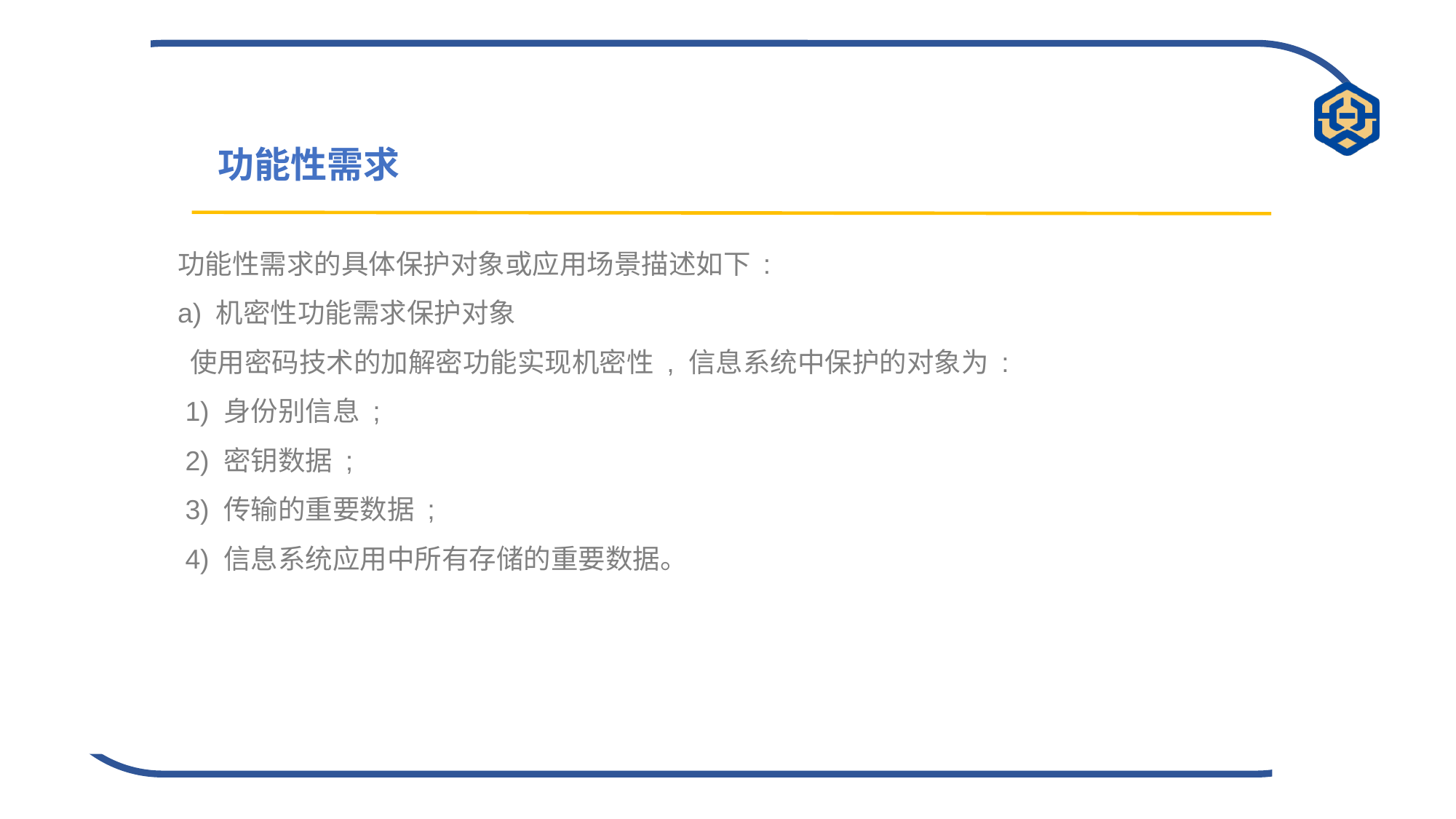

功能性需求
功能性需求的具体保护对象或应用场景描述如下 :
a) 机密性功能需求保护对象
 使用密码技术的加解密功能实现机密性 , 信息系统中保护的对象为 :
 1) 身份别信息 ;
 2) 密钥数据 ;
 3) 传输的重要数据 ;
 4) 信息系统应用中所有存储的重要数据。